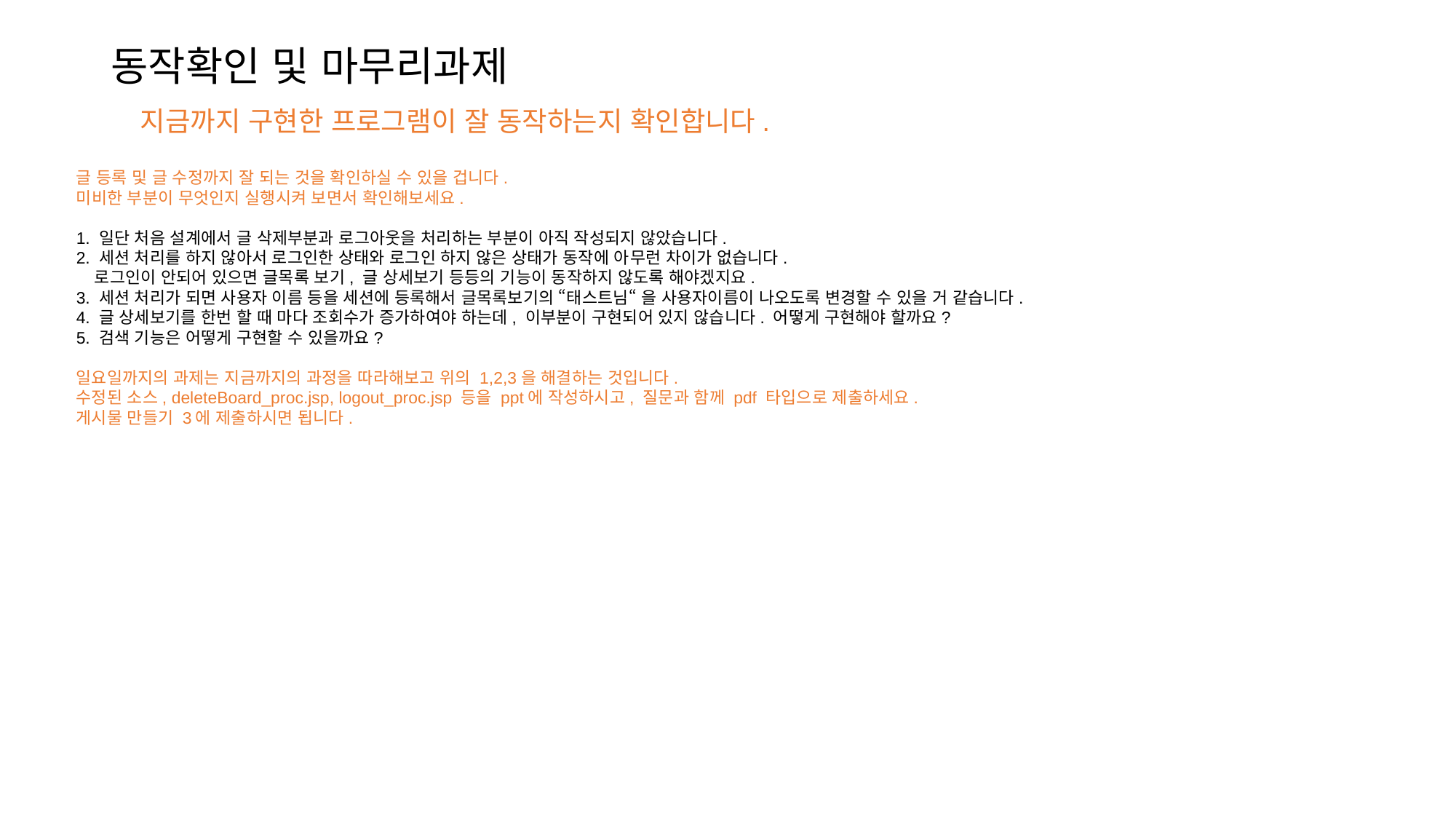

# 동작확인 및 마무리과제
지금까지 구현한 프로그램이 잘 동작하는지 확인합니다.
글 등록 및 글 수정까지 잘 되는 것을 확인하실 수 있을 겁니다.
미비한 부분이 무엇인지 실행시켜 보면서 확인해보세요.
1. 일단 처음 설계에서 글 삭제부분과 로그아웃을 처리하는 부분이 아직 작성되지 않았습니다.
2. 세션 처리를 하지 않아서 로그인한 상태와 로그인 하지 않은 상태가 동작에 아무런 차이가 없습니다.
   로그인이 안되어 있으면 글목록 보기, 글 상세보기 등등의 기능이 동작하지 않도록 해야겠지요.
3. 세션 처리가 되면 사용자 이름 등을 세션에 등록해서 글목록보기의 “태스트님“ 을 사용자이름이 나오도록 변경할 수 있을 거 같습니다.
4. 글 상세보기를 한번 할 때 마다 조회수가 증가하여야 하는데, 이부분이 구현되어 있지 않습니다. 어떻게 구현해야 할까요?
5. 검색 기능은 어떻게 구현할 수 있을까요?

일요일까지의 과제는 지금까지의 과정을 따라해보고 위의 1,2,3을 해결하는 것입니다.
수정된 소스, deleteBoard_proc.jsp, logout_proc.jsp 등을 ppt에 작성하시고, 질문과 함께 pdf 타입으로 제출하세요.
게시물 만들기 3에 제출하시면 됩니다.